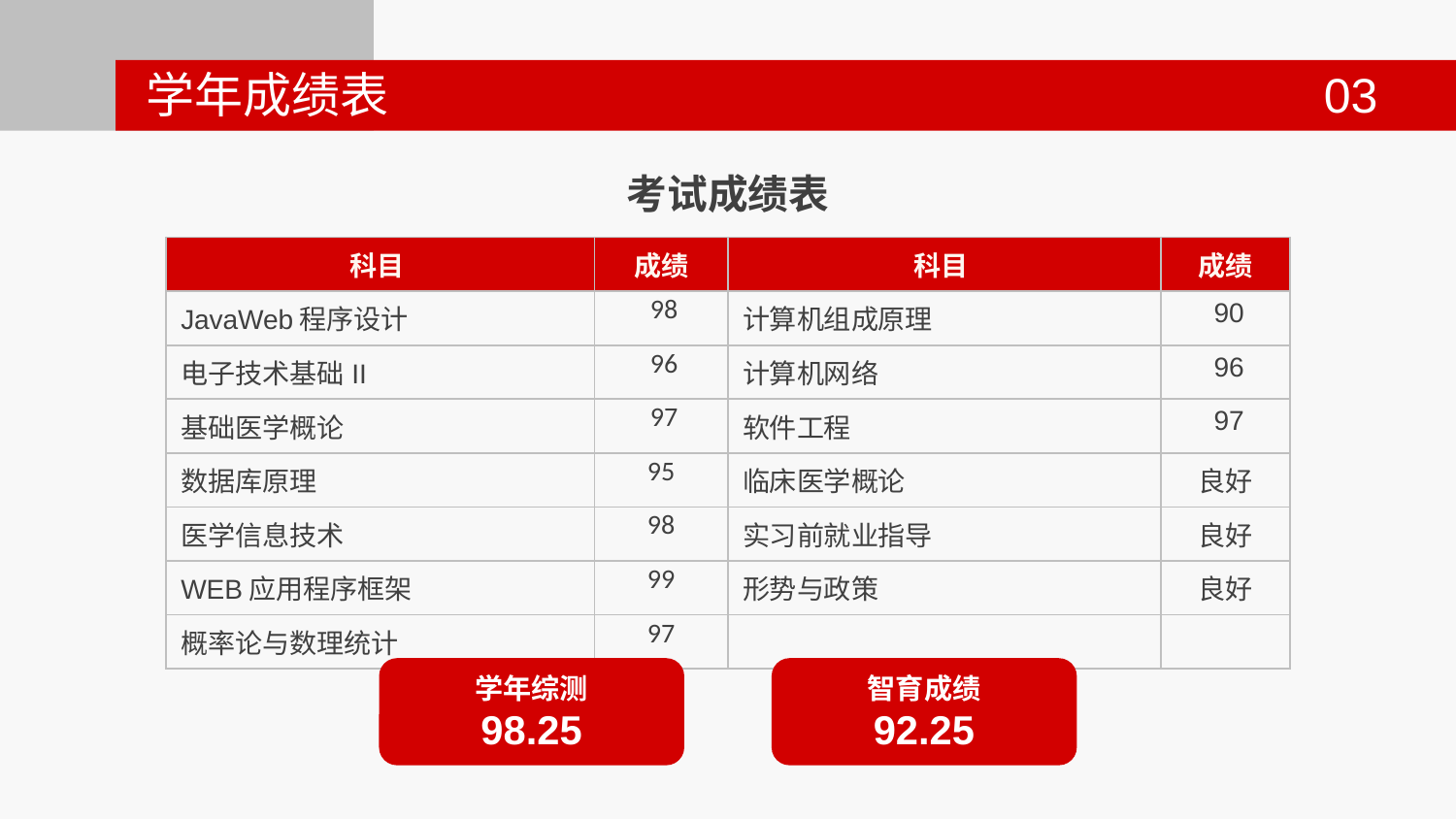

学年成绩表
03
考试成绩表
| 科目 | 成绩 | 科目 | 成绩 |
| --- | --- | --- | --- |
| JavaWeb程序设计 | 98 | 计算机组成原理 | 90 |
| 电子技术基础II | 96 | 计算机网络 | 96 |
| 基础医学概论 | 97 | 软件工程 | 97 |
| 数据库原理 | 95 | 临床医学概论 | 良好 |
| 医学信息技术 | 98 | 实习前就业指导 | 良好 |
| WEB应用程序框架 | 99 | 形势与政策 | 良好 |
| 概率论与数理统计 | 97 |  |  |
学年综测
98.25
智育成绩
92.25